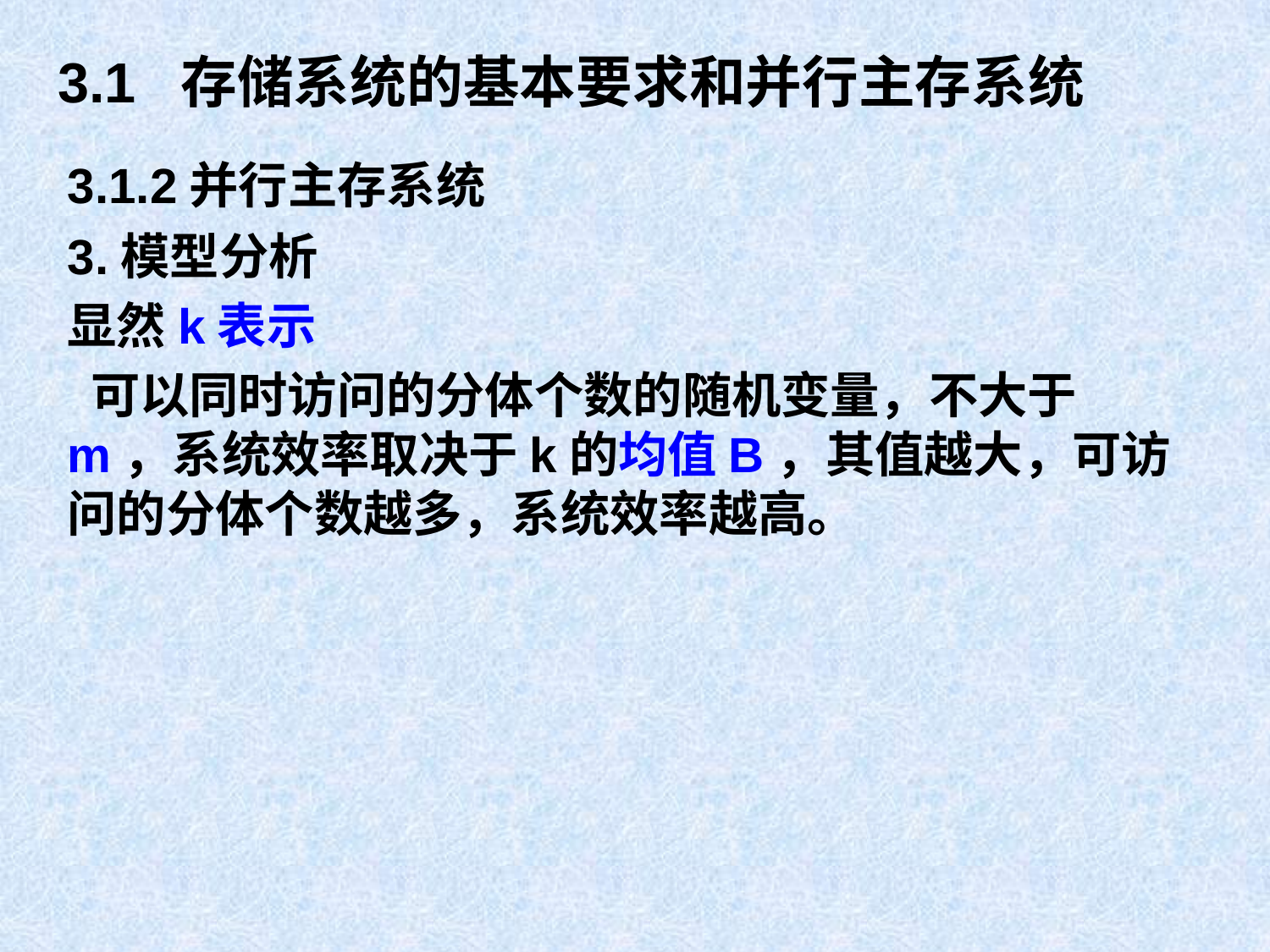

# 3.1  存储系统的基本要求和并行主存系统
3.1.2并行主存系统
3.模型分析
显然k表示
 可以同时访问的分体个数的随机变量，不大于m，系统效率取决于k的均值B，其值越大，可访问的分体个数越多，系统效率越高。